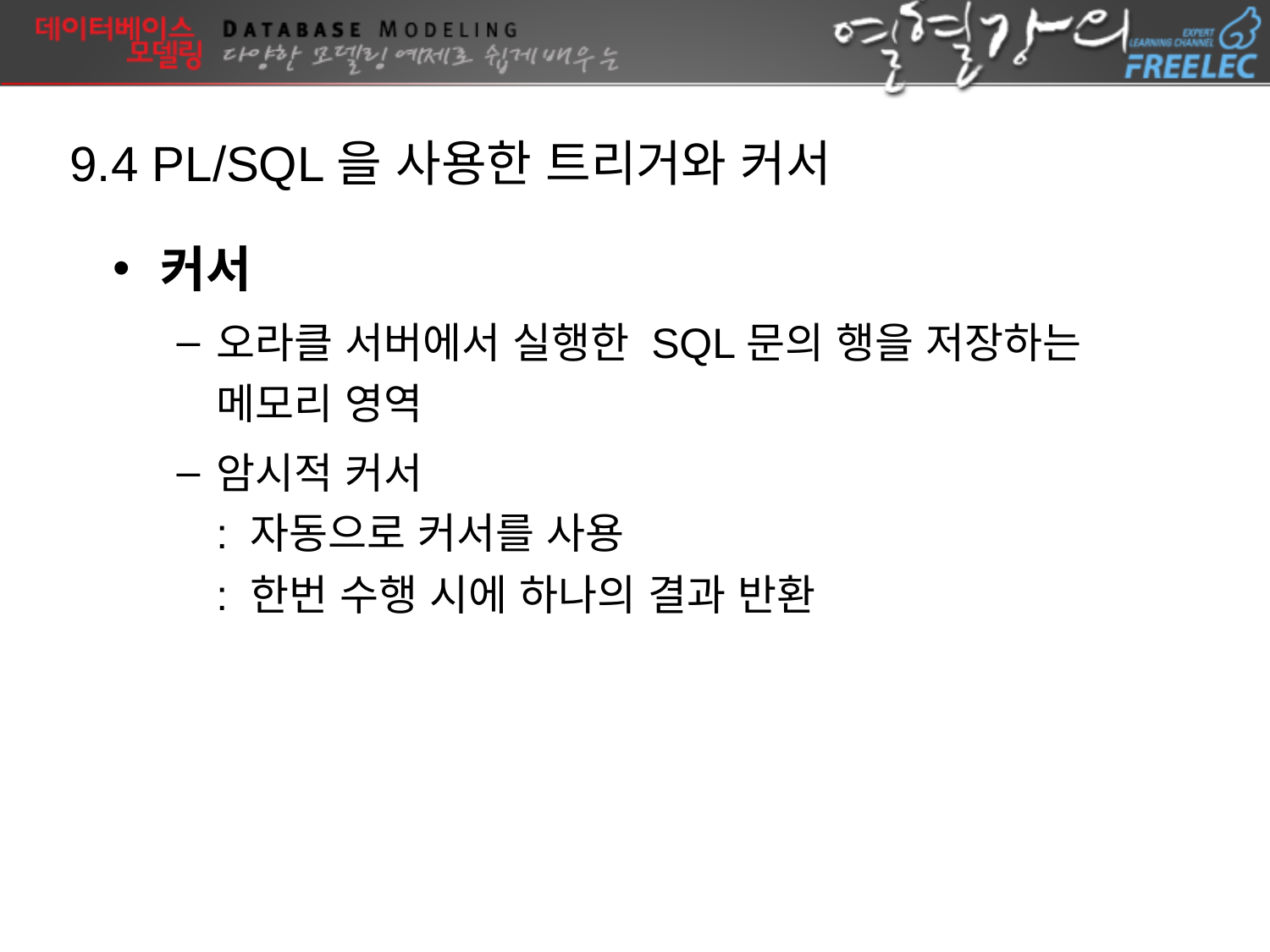

9.4 PL/SQL을 사용한 트리거와 커서
커서
오라클 서버에서 실행한 SQL문의 행을 저장하는
메모리 영역
암시적 커서
: 자동으로 커서를 사용
: 한번 수행 시에 하나의 결과 반환